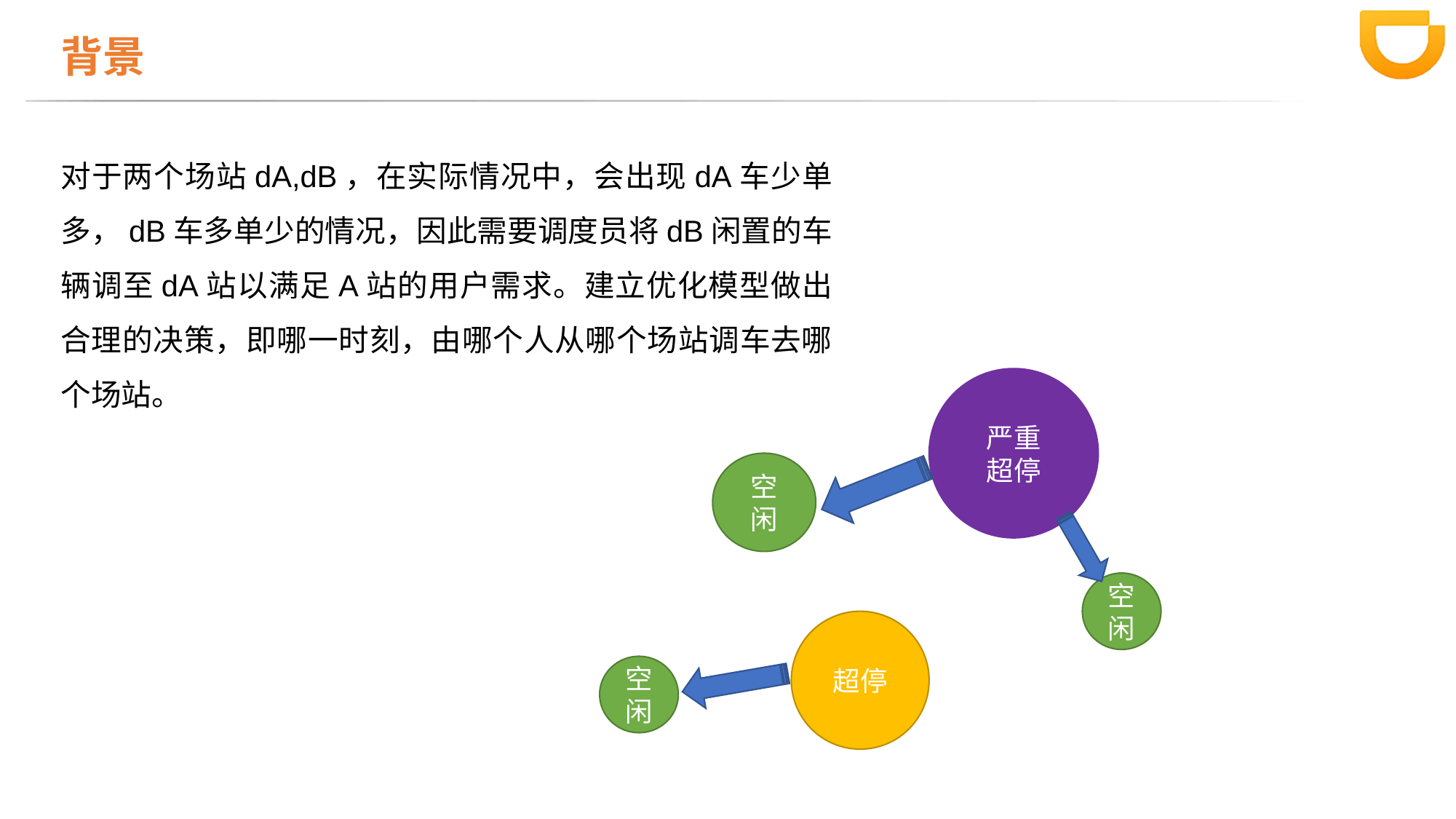

# 背景
对于两个场站dA,dB，在实际情况中，会出现dA车少单多，dB车多单少的情况，因此需要调度员将dB闲置的车辆调至dA站以满足A站的用户需求。建立优化模型做出合理的决策，即哪一时刻，由哪个人从哪个场站调车去哪个场站。
严重
超停
空闲

空闲
超停
空闲